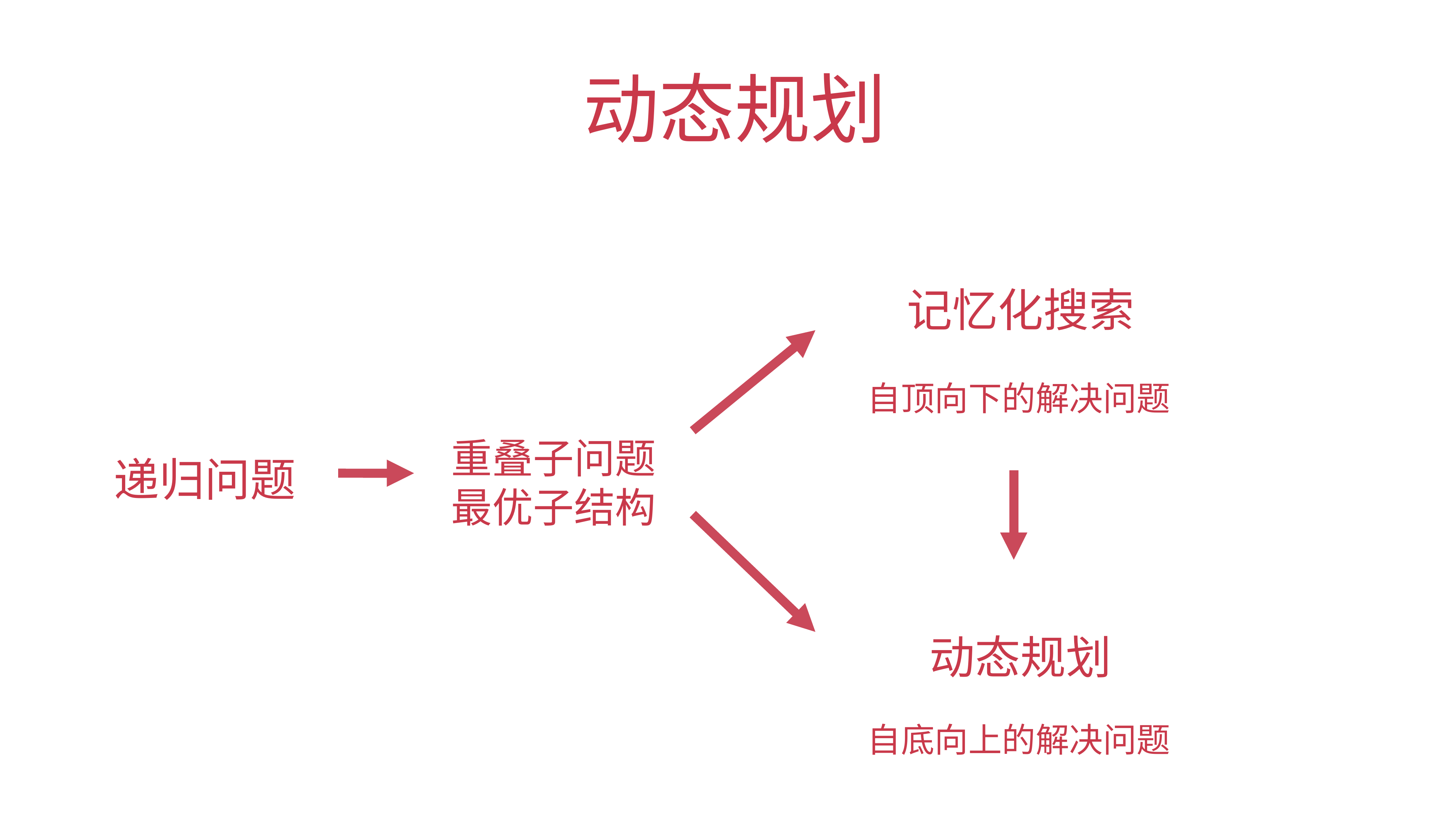

# 动态规划
记忆化搜索

自顶向下的解决问题
重叠子问题
最优子结构
递归问题

动态规划
自底向上的解决问题